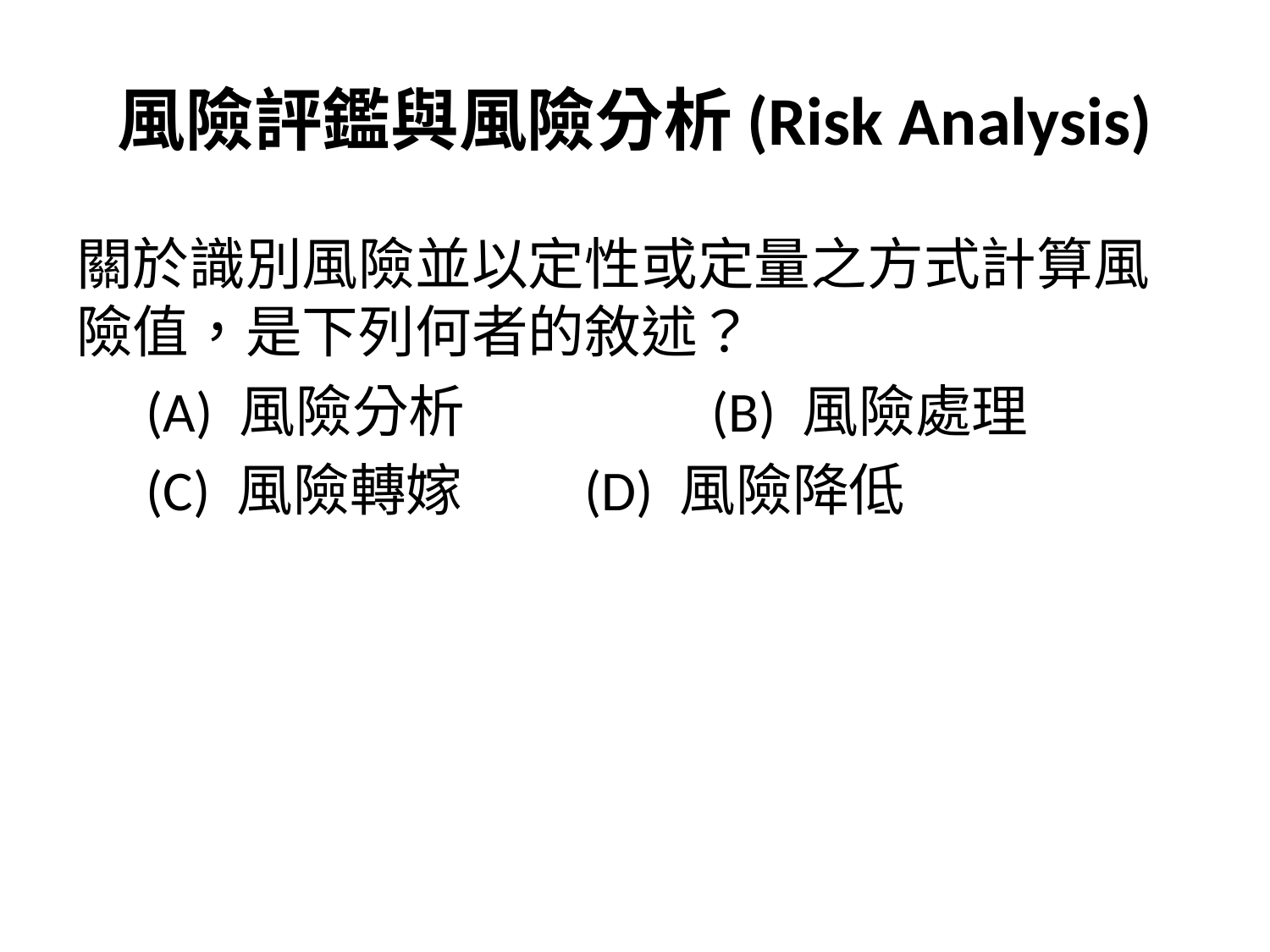

# 風險評鑑與風險分析(Risk Analysis)
關於識別風險並以定性或定量之方式計算風險值，是下列何者的敘述？
　(A) 風險分析	 	(B) 風險處理
　(C) 風險轉嫁  	(D) 風險降低